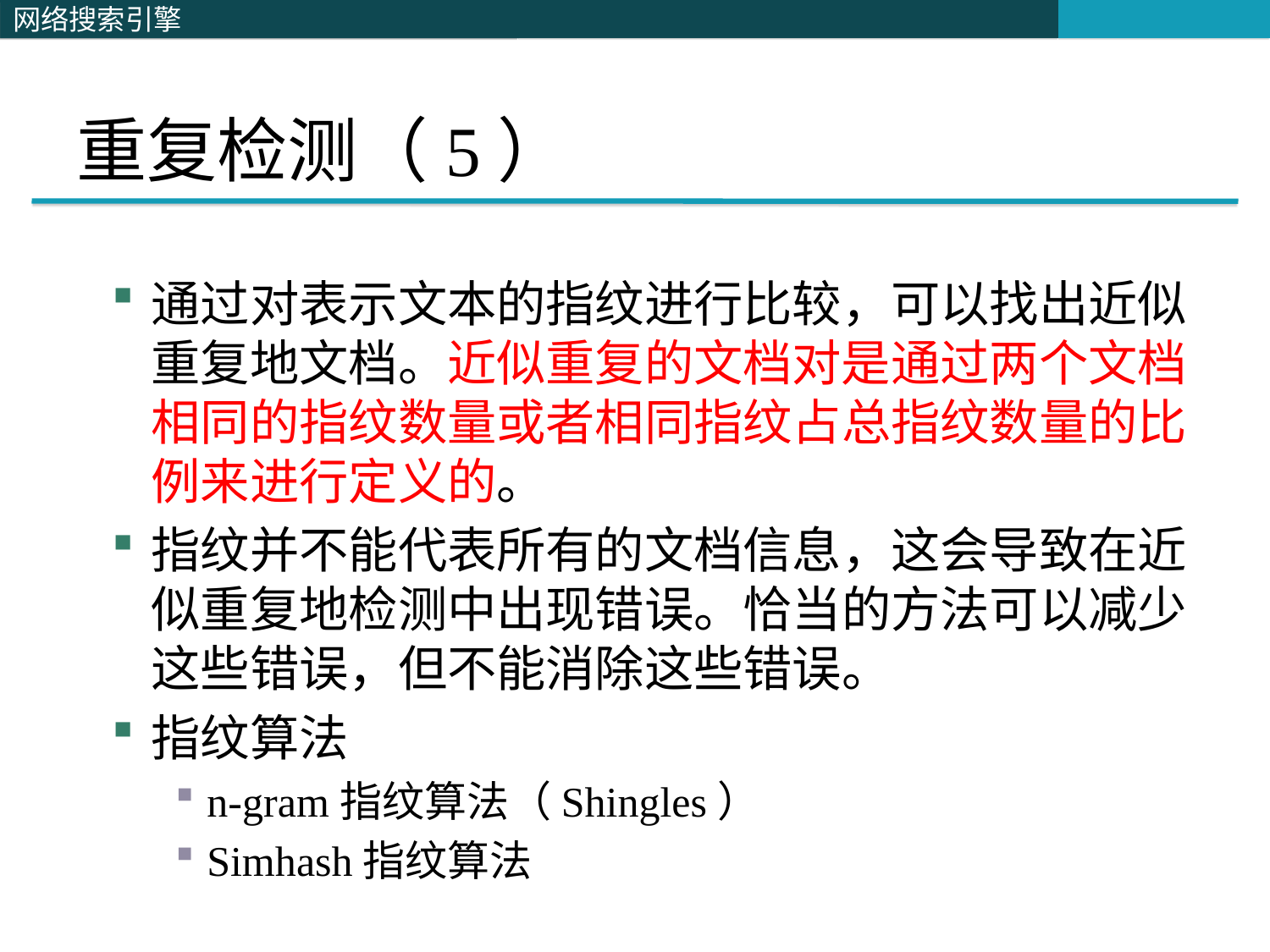

# 重复检测（5）
通过对表示文本的指纹进行比较，可以找出近似重复地文档。近似重复的文档对是通过两个文档相同的指纹数量或者相同指纹占总指纹数量的比例来进行定义的。
指纹并不能代表所有的文档信息，这会导致在近似重复地检测中出现错误。恰当的方法可以减少这些错误，但不能消除这些错误。
指纹算法
n-gram指纹算法（Shingles）
Simhash指纹算法